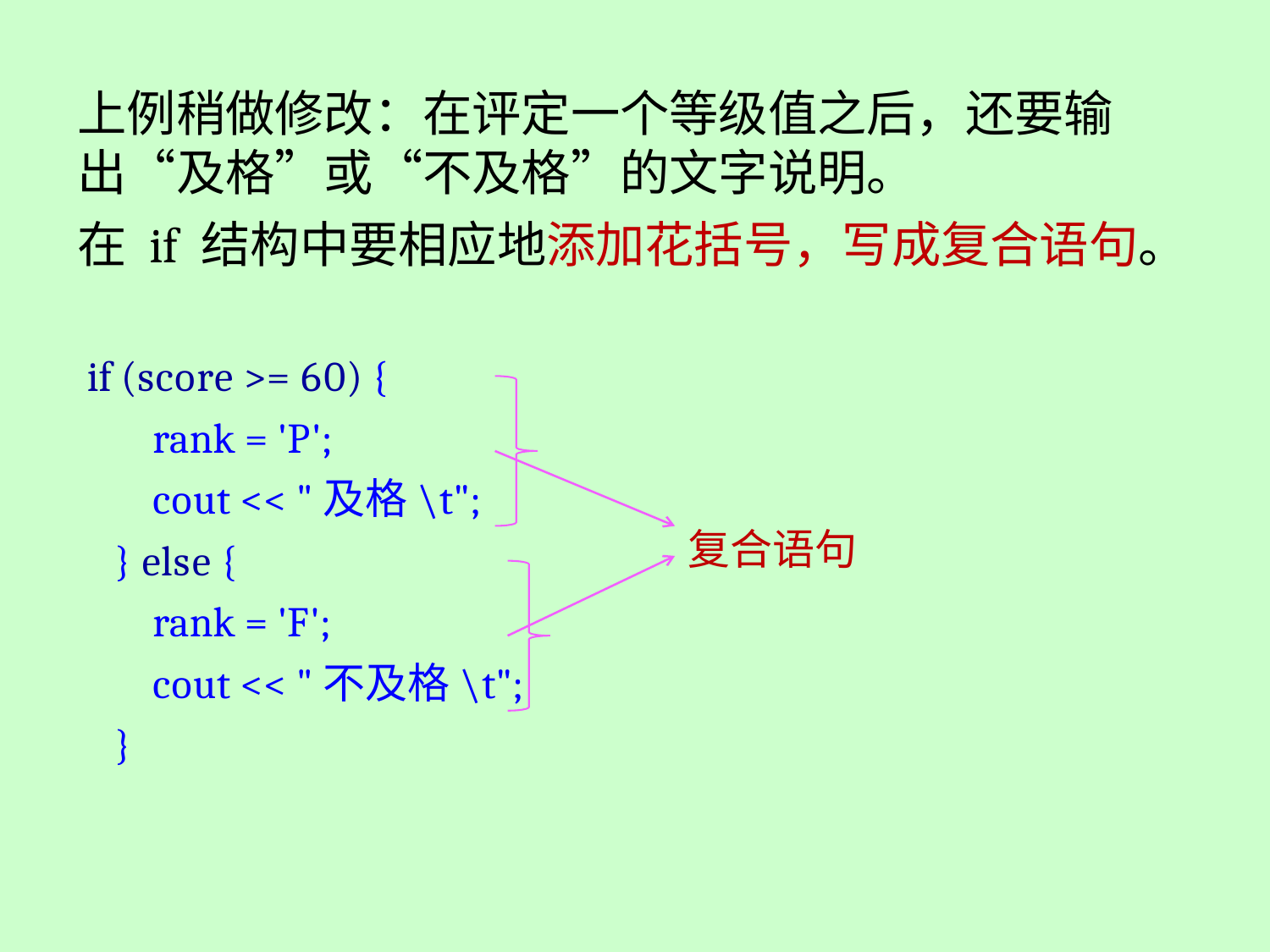

上例稍做修改：在评定一个等级值之后，还要输出“及格”或“不及格”的文字说明。
在 if 结构中要相应地添加花括号，写成复合语句。
 if (score >= 60) {
        rank = 'P';
        cout << "及格\t";
    } else {
        rank = 'F';
        cout << "不及格\t";
    }

复合语句

10